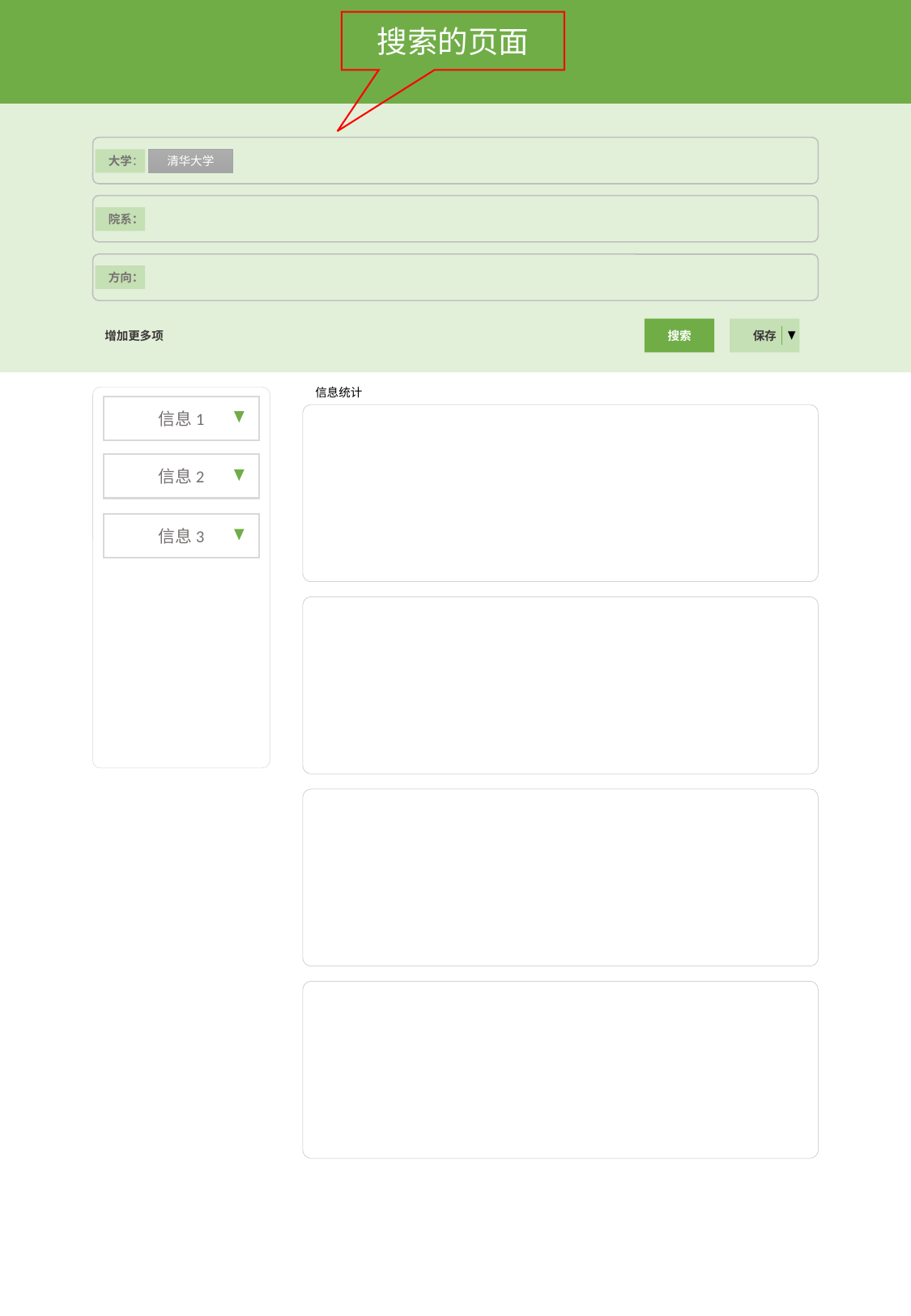

搜索的页面

大学：
清华大学

院系：

方向：
增加更多项
搜索
保存

信息统计

信息1

信息2

信息3